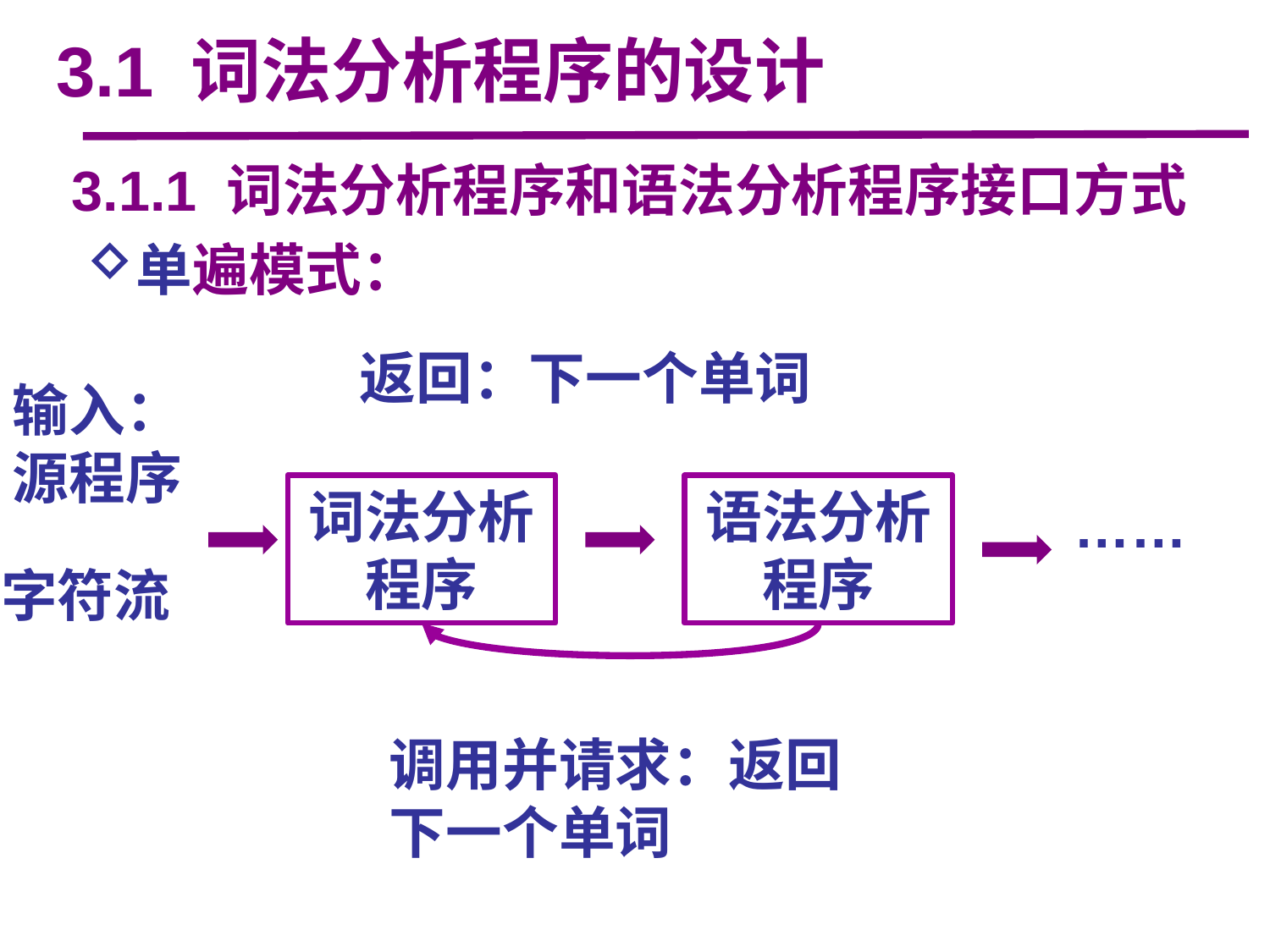

3.1 词法分析程序的设计
3.1.1 词法分析程序和语法分析程序接口方式
单遍模式：
返回：下一个单词
输入：
源程序
词法分析程序
语法分析程序
……

字符流
调用并请求：返回下一个单词